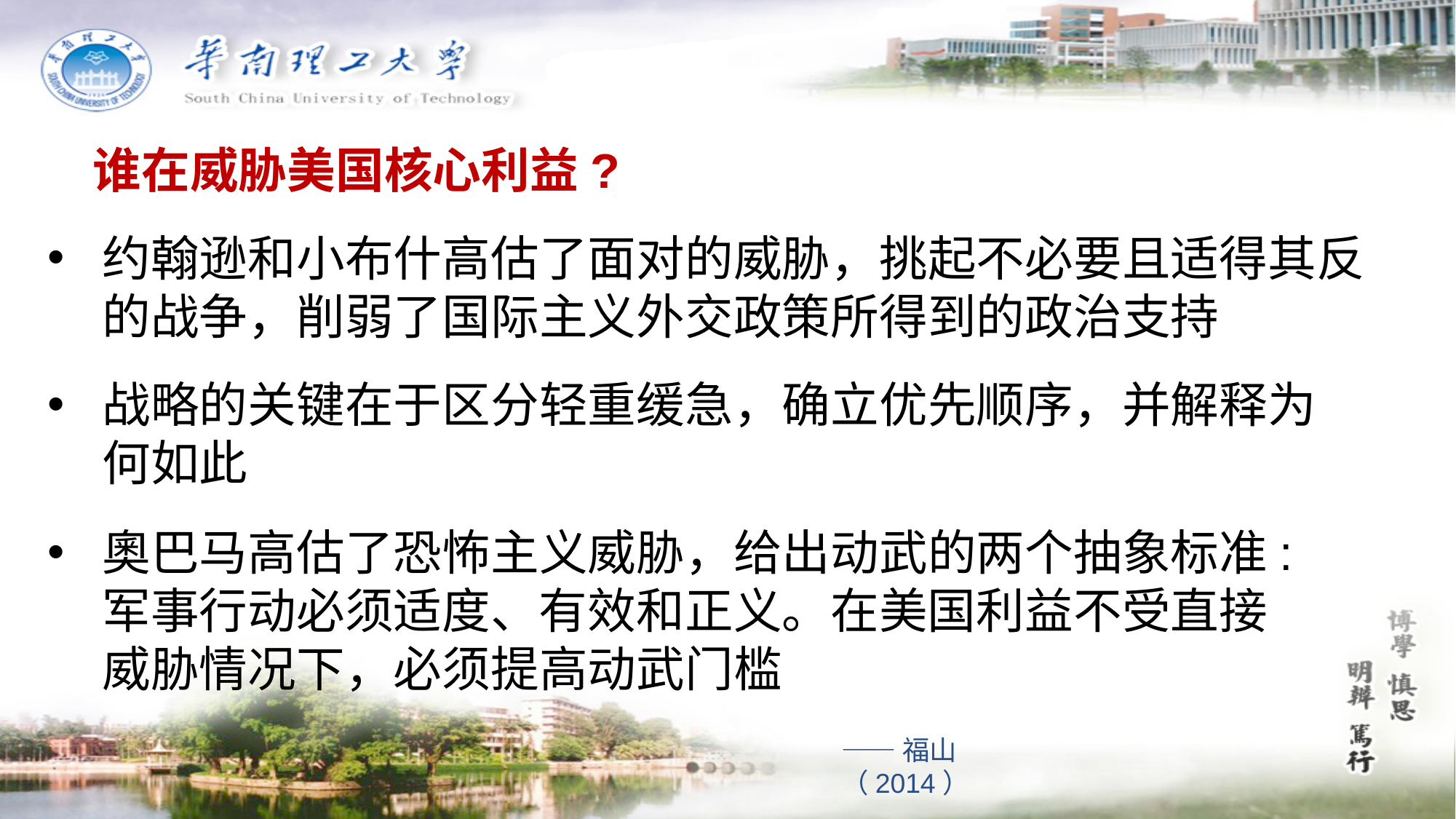

谁在威胁美国核心利益?
约翰逊和小布什高估了面对的威胁，挑起不必要且适得其反的战争，削弱了国际主义外交政策所得到的政治支持
战略的关键在于区分轻重缓急，确立优先顺序，并解释为何如此
奧巴马高估了恐怖主义威胁，给出动武的两个抽象标准:军事行动必须适度、有效和正义。在美国利益不受直接威胁情况下，必须提高动武门槛
——福山（2014）